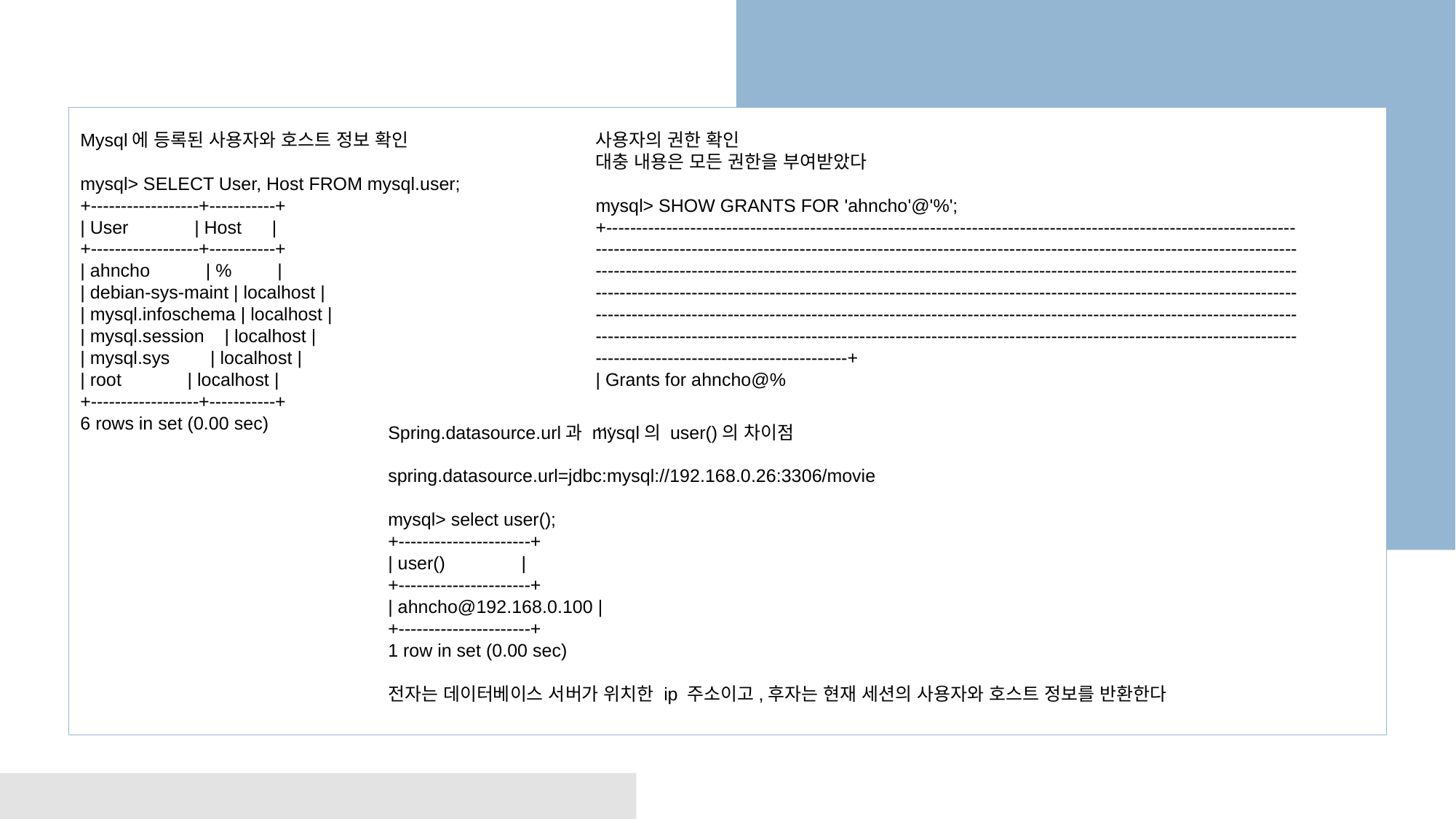

Mysql에 등록된 사용자와 호스트 정보 확인

mysql> SELECT User, Host FROM mysql.user;
+------------------+-----------+
| User             | Host      |
+------------------+-----------+
| ahncho           | %         |
| debian-sys-maint | localhost |
| mysql.infoschema | localhost |
| mysql.session    | localhost |
| mysql.sys        | localhost |
| root             | localhost |
+------------------+-----------+
6 rows in set (0.00 sec)
사용자의 권한 확인
대충 내용은 모든 권한을 부여받았다

mysql> SHOW GRANTS FOR 'ahncho'@'%';
+----------------------------------------------------------------------------------------------------------------------------------------------------------------------------------------------------------------------------------------------------------------------------------------------------------------------------------------------------------------------------------------------------------------------------------------------------------------------------------------------------------------------------------------------------------------------------------------------------------------------------------------------------------------------------------------------------------------------------------------------------------------------+
| Grants for ahncho@%

…
Spring.datasource.url과 mysql의 user()의 차이점

spring.datasource.url=jdbc:mysql://192.168.0.26:3306/movie

mysql> select user();
+----------------------+
| user()               |
+----------------------+
| ahncho@192.168.0.100 |
+----------------------+
1 row in set (0.00 sec)

전자는 데이터베이스 서버가 위치한 ip 주소이고,후자는 현재 세션의 사용자와 호스트 정보를 반환한다